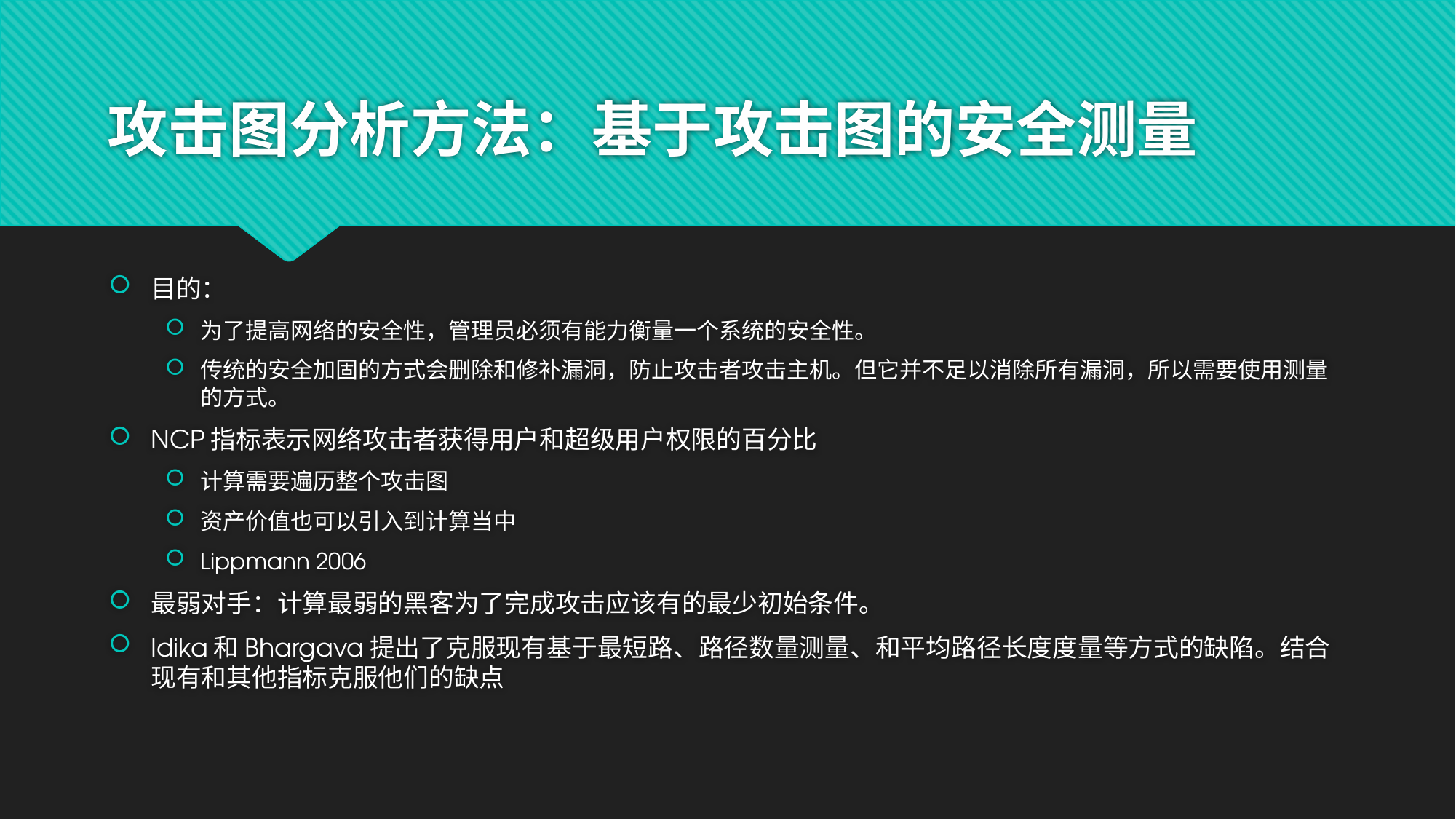

# 攻击图分析方法：基于攻击图的安全测量
目的：
为了提高网络的安全性，管理员必须有能力衡量一个系统的安全性。
传统的安全加固的方式会删除和修补漏洞，防止攻击者攻击主机。但它并不足以消除所有漏洞，所以需要使用测量的方式。
NCP指标表示网络攻击者获得用户和超级用户权限的百分比
计算需要遍历整个攻击图
资产价值也可以引入到计算当中
Lippmann 2006
最弱对手：计算最弱的黑客为了完成攻击应该有的最少初始条件。
Idika和Bhargava提出了克服现有基于最短路、路径数量测量、和平均路径长度度量等方式的缺陷。结合现有和其他指标克服他们的缺点